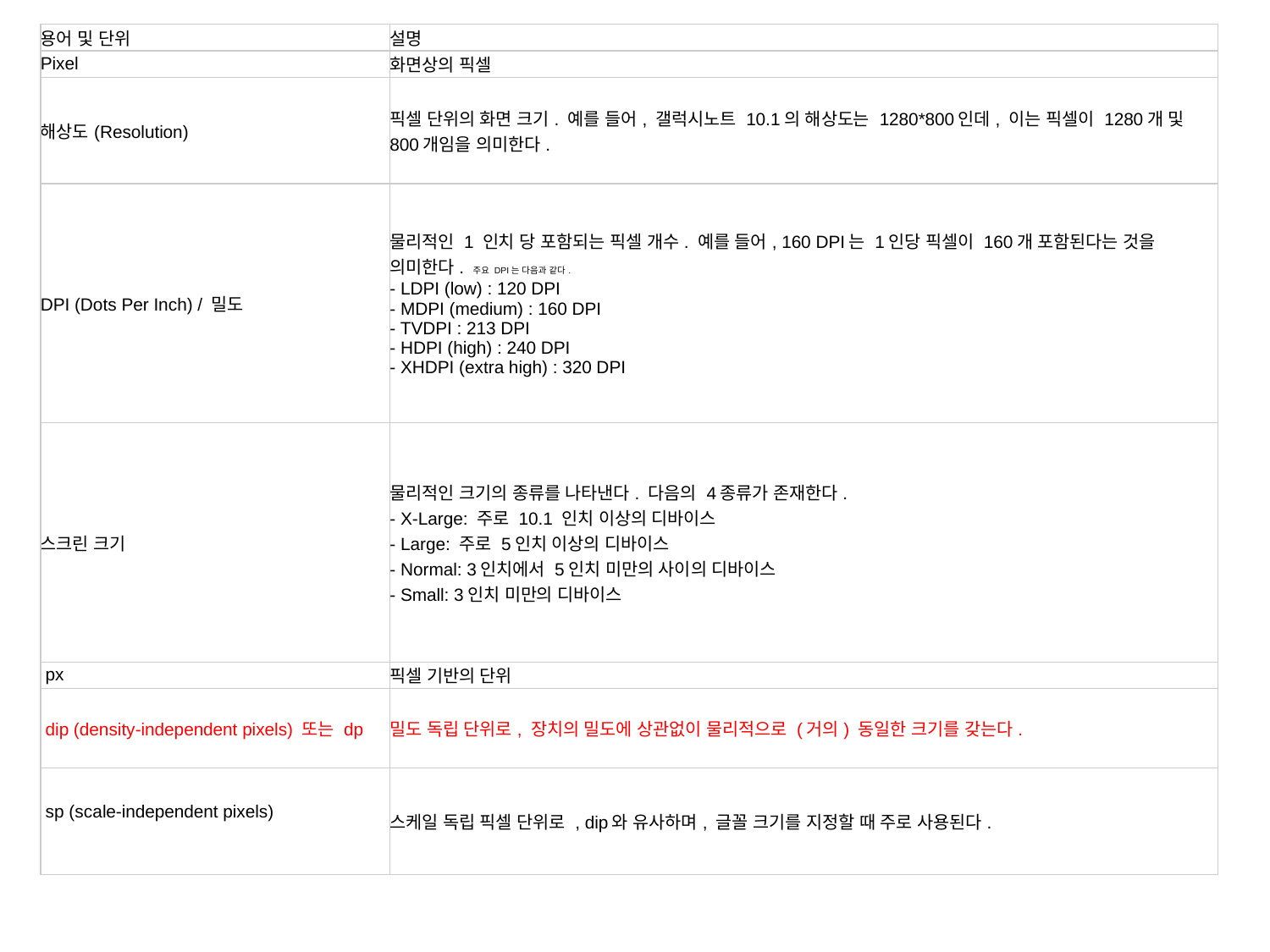

| 용어 및 단위 | 설명 |
| --- | --- |
| Pixel | 화면상의 픽셀 |
| 해상도(Resolution) | 픽셀 단위의 화면 크기. 예를 들어, 갤럭시노트 10.1의 해상도는 1280\*800인데, 이는 픽셀이 1280개 및 800개임을 의미한다. |
| DPI (Dots Per Inch) / 밀도 | 물리적인 1 인치 당 포함되는 픽셀 개수. 예를 들어, 160 DPI는 1인당 픽셀이 160개 포함된다는 것을 의미한다. 주요 DPI는 다음과 같다. - LDPI (low) : 120 DPI - MDPI (medium) : 160 DPI - TVDPI : 213 DPI - HDPI (high) : 240 DPI - XHDPI (extra high) : 320 DPI |
| 스크린 크기 | 물리적인 크기의 종류를 나타낸다. 다음의 4종류가 존재한다. - X-Large: 주로 10.1 인치 이상의 디바이스 - Large: 주로 5인치 이상의 디바이스 - Normal: 3인치에서 5인치 미만의 사이의 디바이스 - Small: 3인치 미만의 디바이스 |
| px | 픽셀 기반의 단위 |
| dip (density-independent pixels) 또는 dp | 밀도 독립 단위로, 장치의 밀도에 상관없이 물리적으로 (거의) 동일한 크기를 갖는다. |
| sp (scale-independent pixels) | 스케일 독립 픽셀 단위로 , dip와 유사하며, 글꼴 크기를 지정할 때 주로 사용된다. |